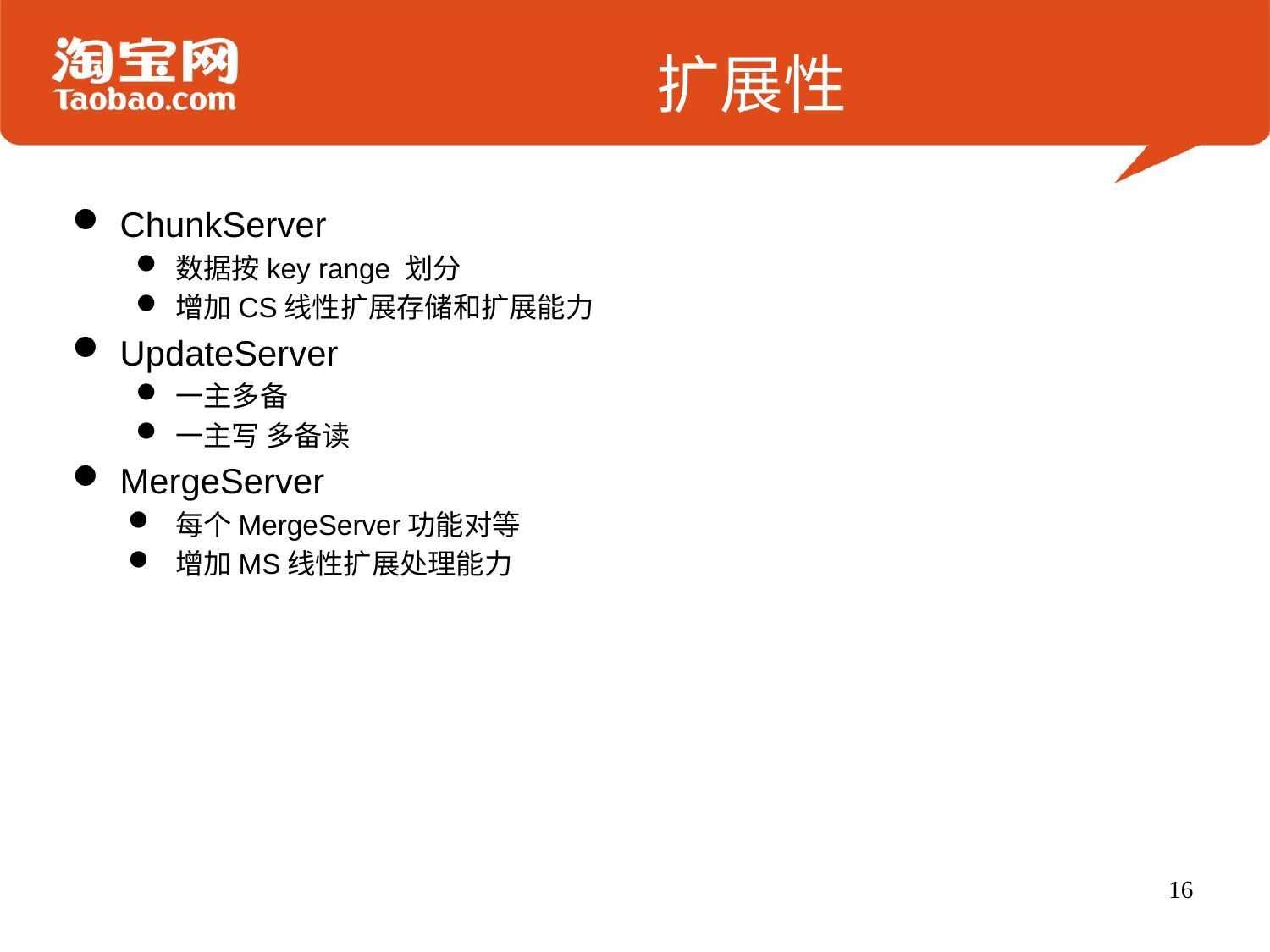

# 扩展性
ChunkServer
数据按key range 划分
增加CS线性扩展存储和扩展能力
UpdateServer
一主多备
一主写 多备读
MergeServer
每个MergeServer功能对等
增加MS线性扩展处理能力
16